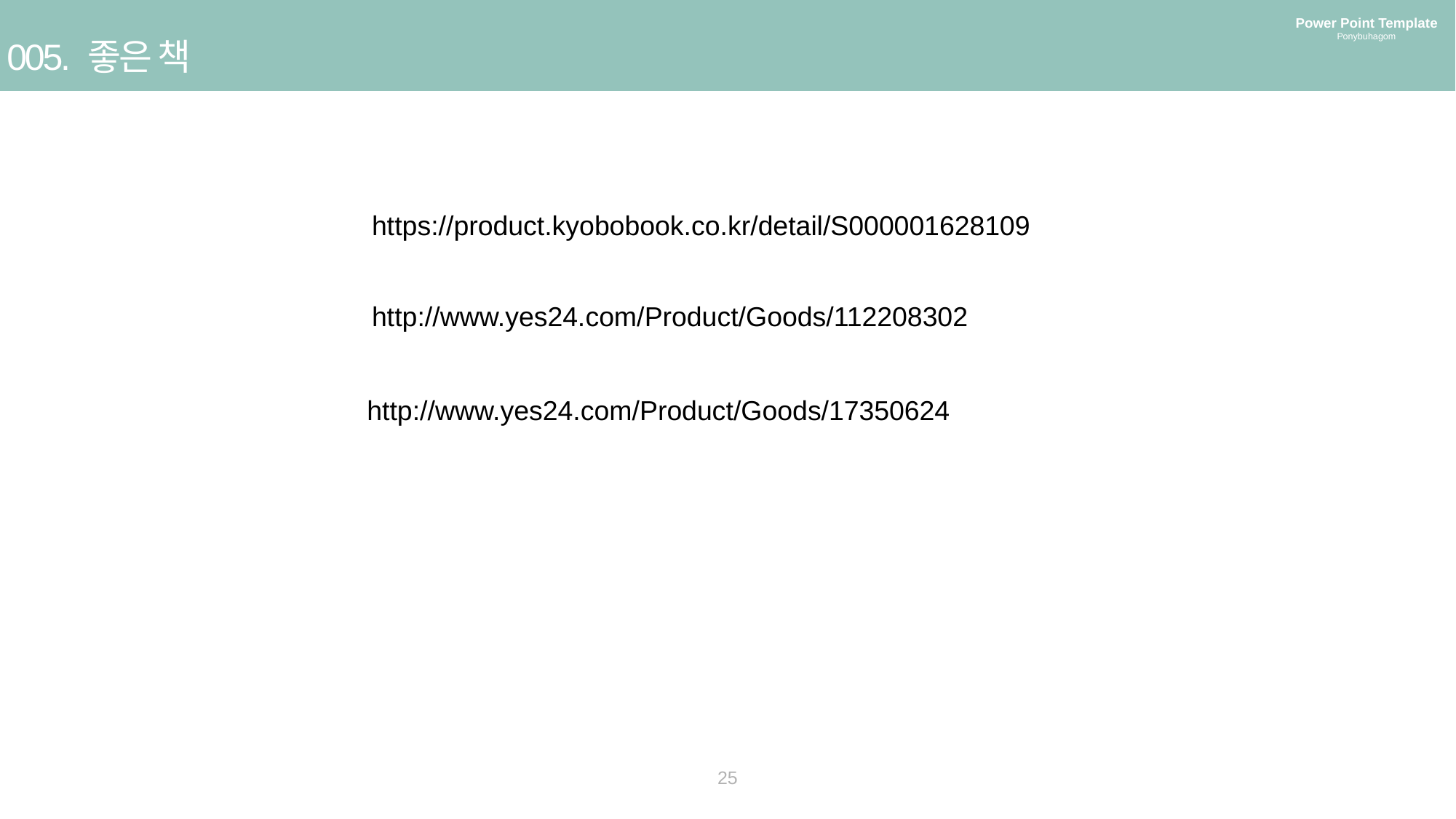

Power Point Template
Ponybuhagom
005. 좋은 책
https://product.kyobobook.co.kr/detail/S000001628109
http://www.yes24.com/Product/Goods/112208302
http://www.yes24.com/Product/Goods/17350624
25